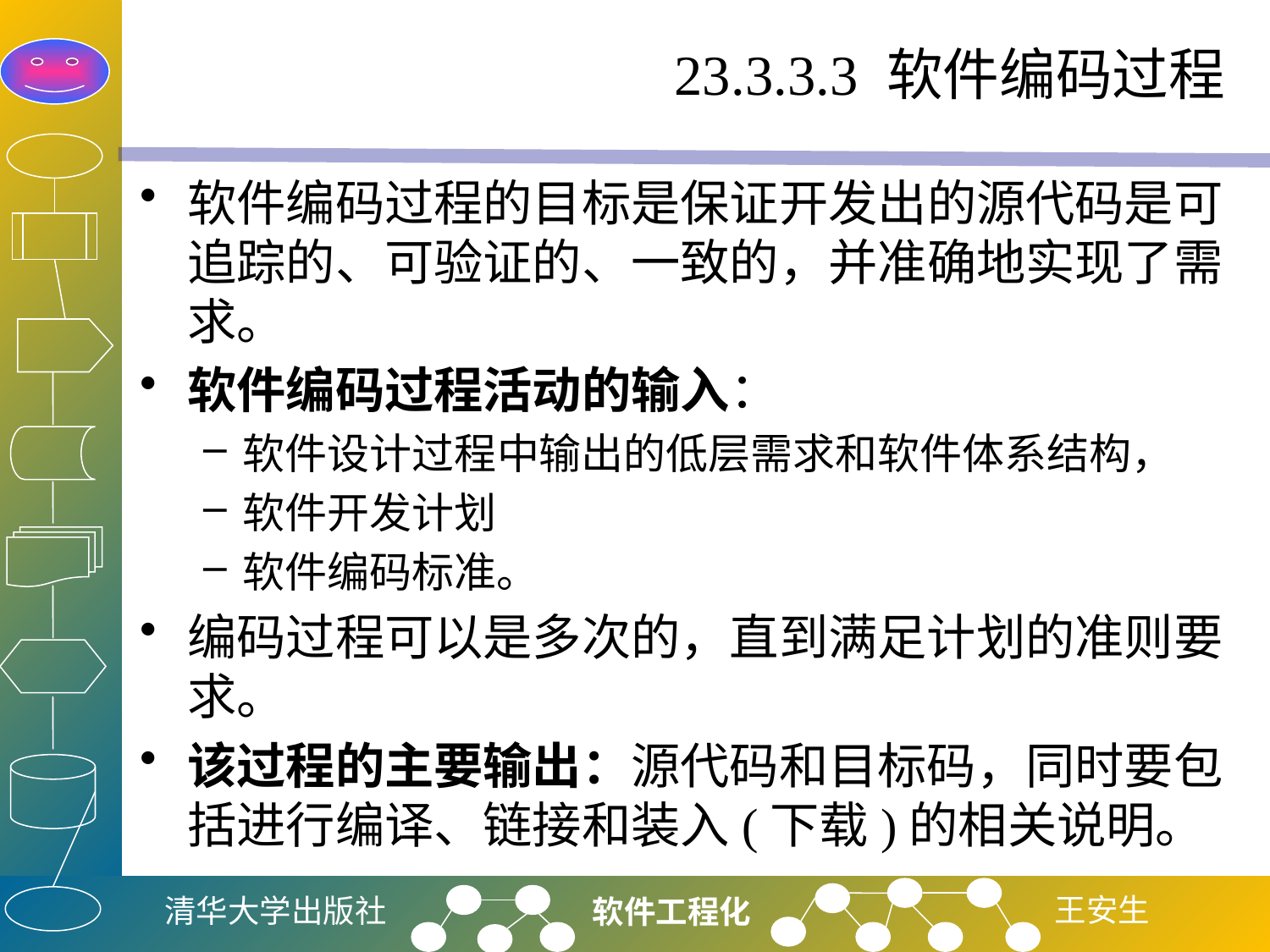

# 23.3.3.3 软件编码过程
软件编码过程的目标是保证开发出的源代码是可追踪的、可验证的、一致的，并准确地实现了需求。
软件编码过程活动的输入：
软件设计过程中输出的低层需求和软件体系结构，
软件开发计划
软件编码标准。
编码过程可以是多次的，直到满足计划的准则要求。
该过程的主要输出：源代码和目标码，同时要包括进行编译、链接和装入(下载)的相关说明。